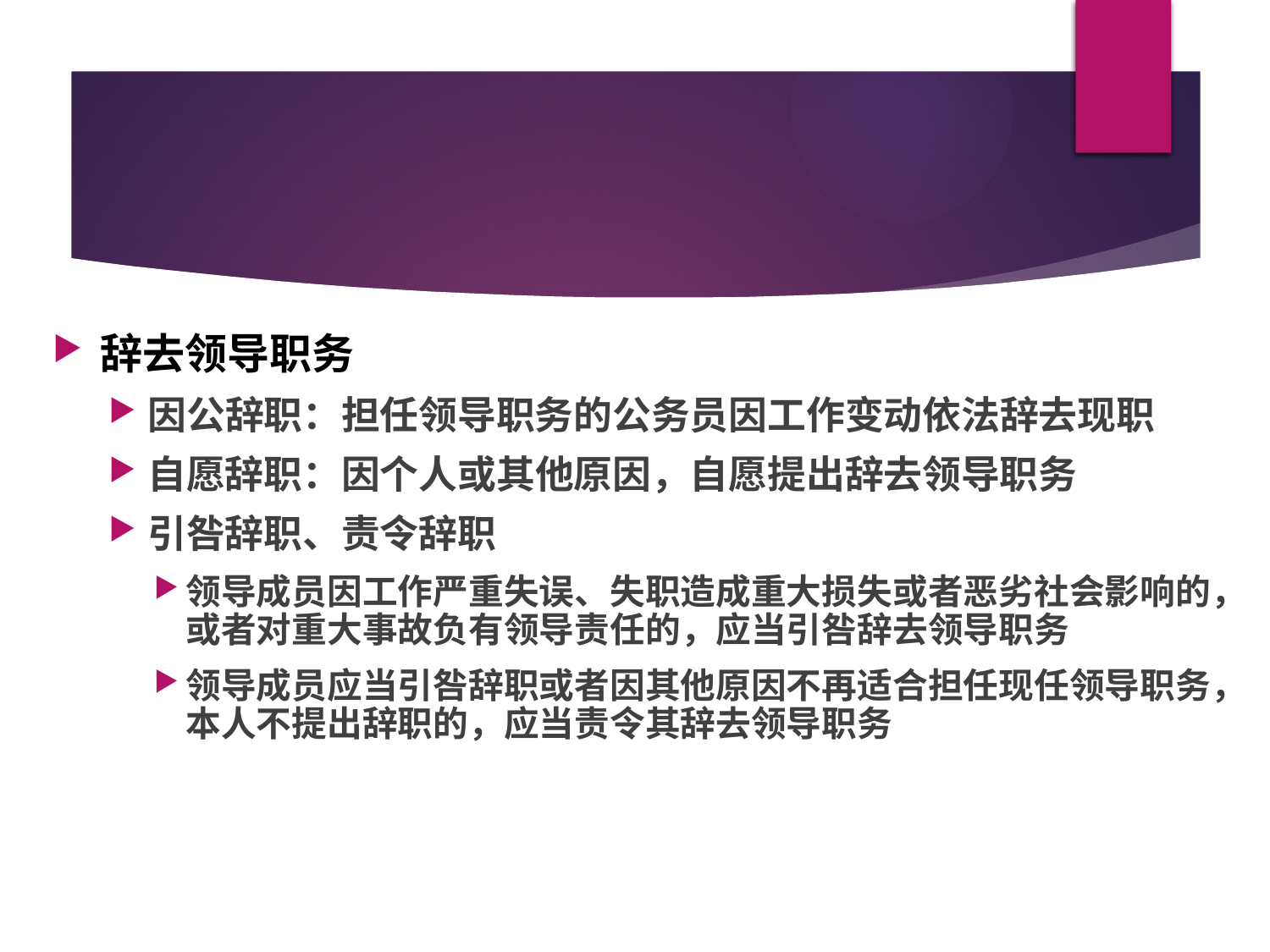

辞去领导职务
因公辞职：担任领导职务的公务员因工作变动依法辞去现职
自愿辞职：因个人或其他原因，自愿提出辞去领导职务
引咎辞职、责令辞职
领导成员因工作严重失误、失职造成重大损失或者恶劣社会影响的，或者对重大事故负有领导责任的，应当引咎辞去领导职务
领导成员应当引咎辞职或者因其他原因不再适合担任现任领导职务，本人不提出辞职的，应当责令其辞去领导职务